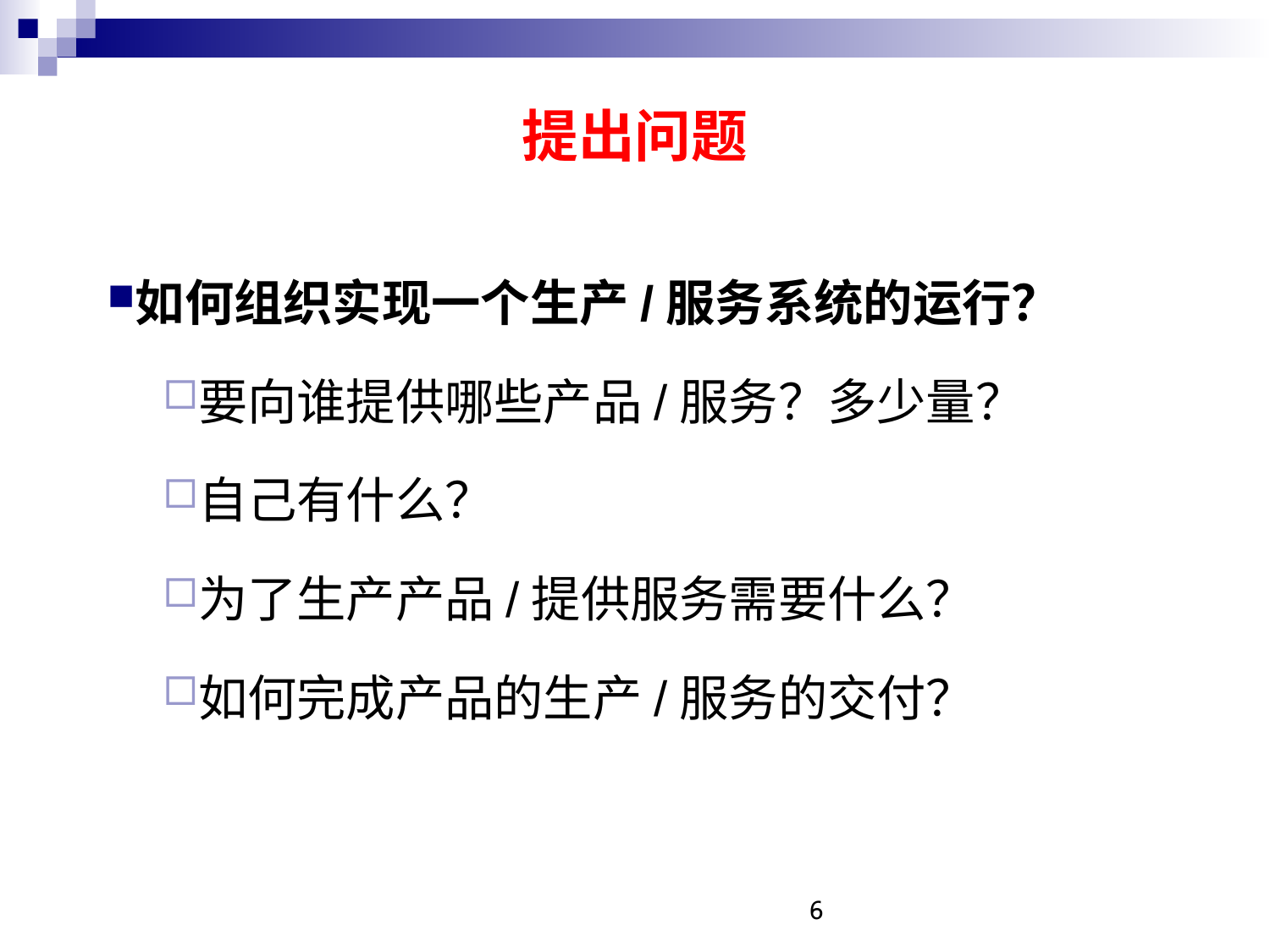

提出问题
如何组织实现一个生产/服务系统的运行？
要向谁提供哪些产品/服务？多少量？
自己有什么？
为了生产产品/提供服务需要什么？
如何完成产品的生产/服务的交付？
6